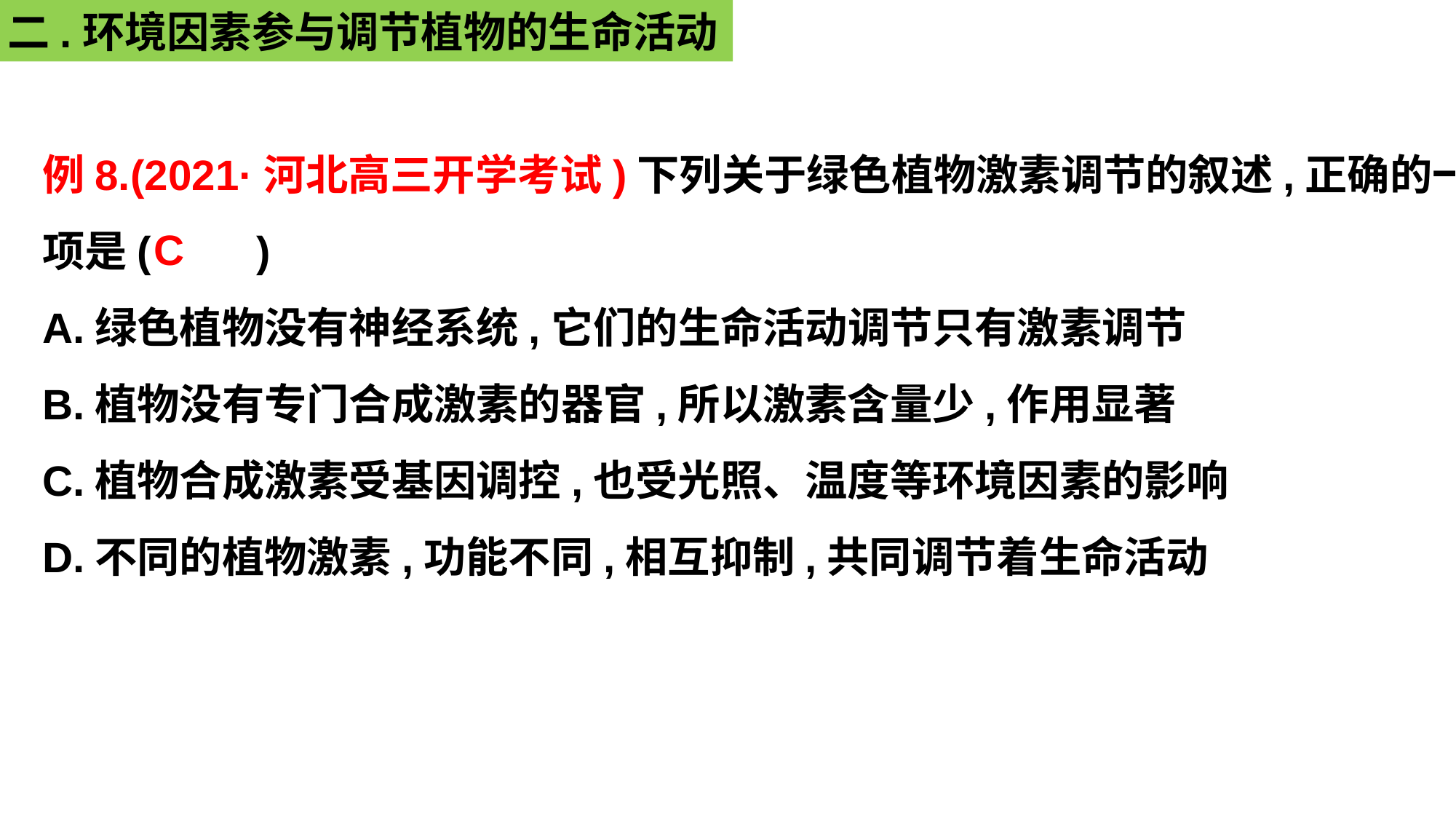

二.环境因素参与调节植物的生命活动
例8.(2021·河北高三开学考试)下列关于绿色植物激素调节的叙述,正确的一项是(　　)
A.绿色植物没有神经系统,它们的生命活动调节只有激素调节
B.植物没有专门合成激素的器官,所以激素含量少,作用显著
C.植物合成激素受基因调控,也受光照、温度等环境因素的影响
D.不同的植物激素,功能不同,相互抑制,共同调节着生命活动

C